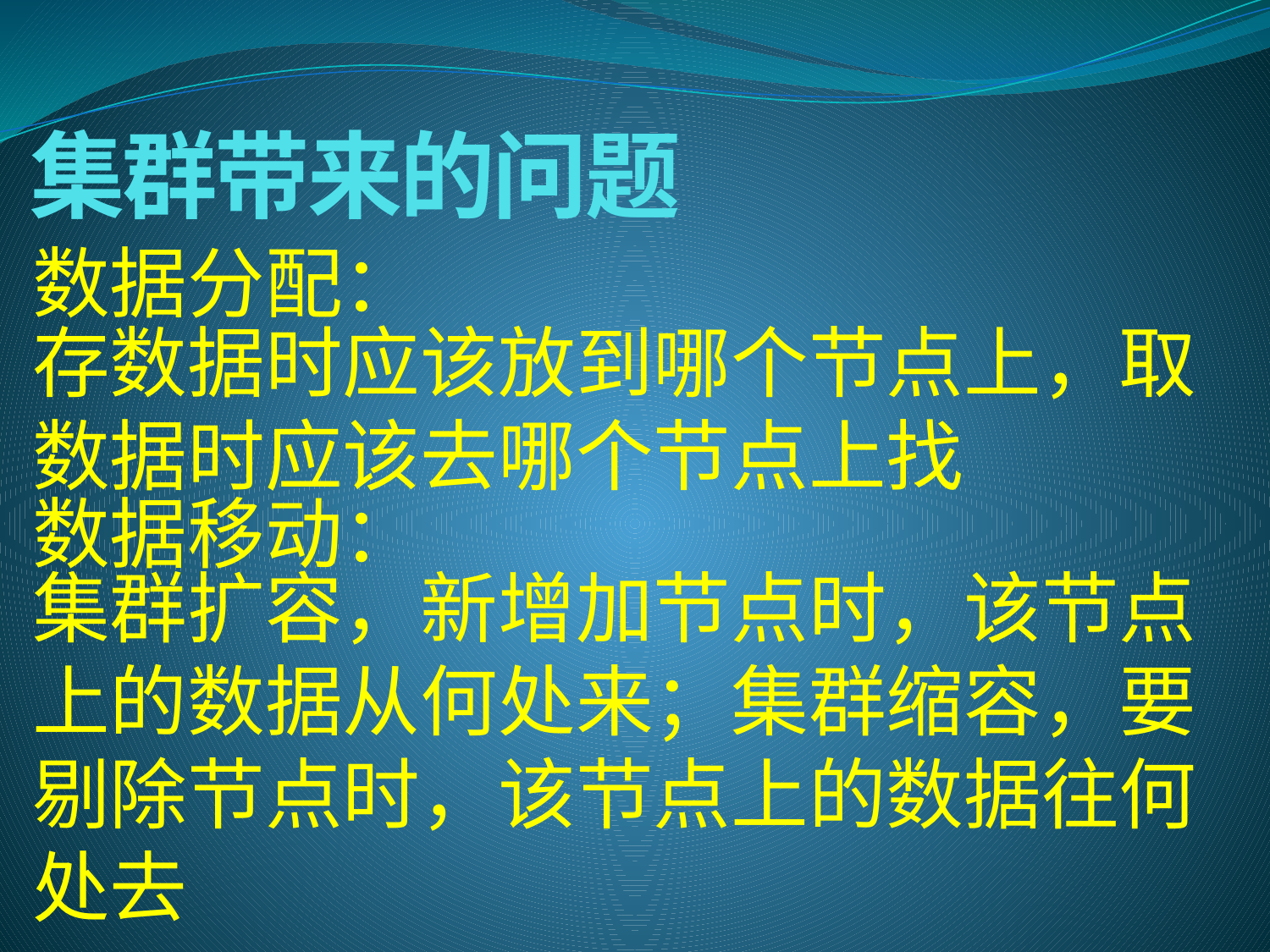

# 集群带来的问题
数据分配：
存数据时应该放到哪个节点上，取数据时应该去哪个节点上找
数据移动：
集群扩容，新增加节点时，该节点上的数据从何处来；集群缩容，要剔除节点时，该节点上的数据往何处去